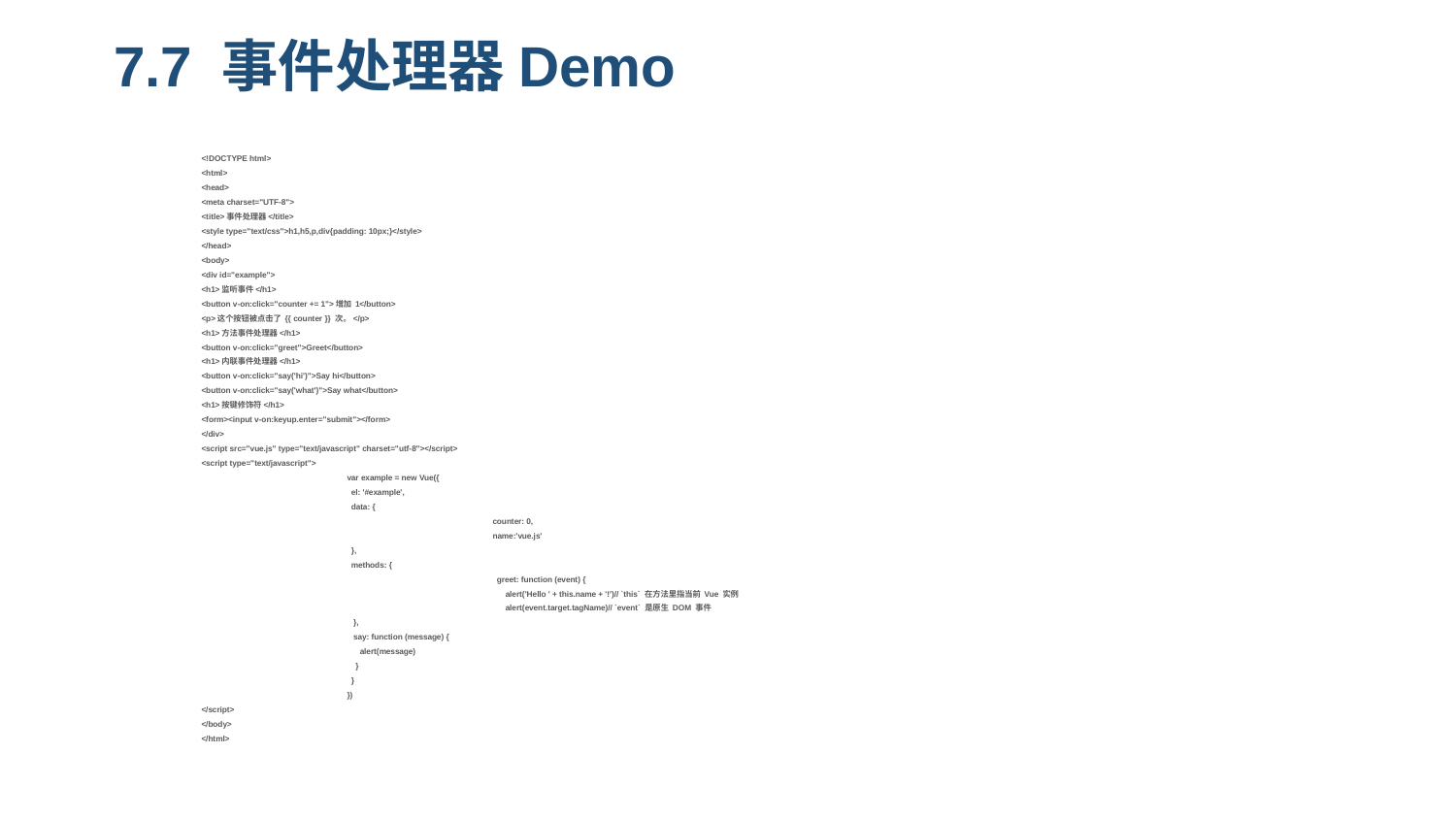

# 7.7 事件处理器Demo
<!DOCTYPE html>
<html>
<head>
<meta charset="UTF-8">
<title>事件处理器</title>
<style type="text/css">h1,h5,p,div{padding: 10px;}</style>
</head>
<body>
<div id="example">
<h1>监听事件</h1>
<button v-on:click="counter += 1">增加 1</button>
<p>这个按钮被点击了 {{ counter }} 次。</p>
<h1>方法事件处理器</h1>
<button v-on:click="greet">Greet</button>
<h1>内联事件处理器</h1>
<button v-on:click="say('hi')">Say hi</button>
<button v-on:click="say('what')">Say what</button>
<h1>按键修饰符</h1>
<form><input v-on:keyup.enter="submit"></form>
</div>
<script src="vue.js" type="text/javascript" charset="utf-8"></script>
<script type="text/javascript">
	var example = new Vue({
	  el: '#example',
	  data: {
	  	counter: 0,
	  	name:'vue.js'
	  },
	  methods: {
		  greet: function (event) {
		      alert('Hello ' + this.name + '!')// `this` 在方法里指当前 Vue 实例
		      alert(event.target.tagName)// `event` 是原生 DOM 事件
	   },
	   say: function (message) {
	      alert(message)
	    }
	  }
	})
</script>
</body>
</html>
63